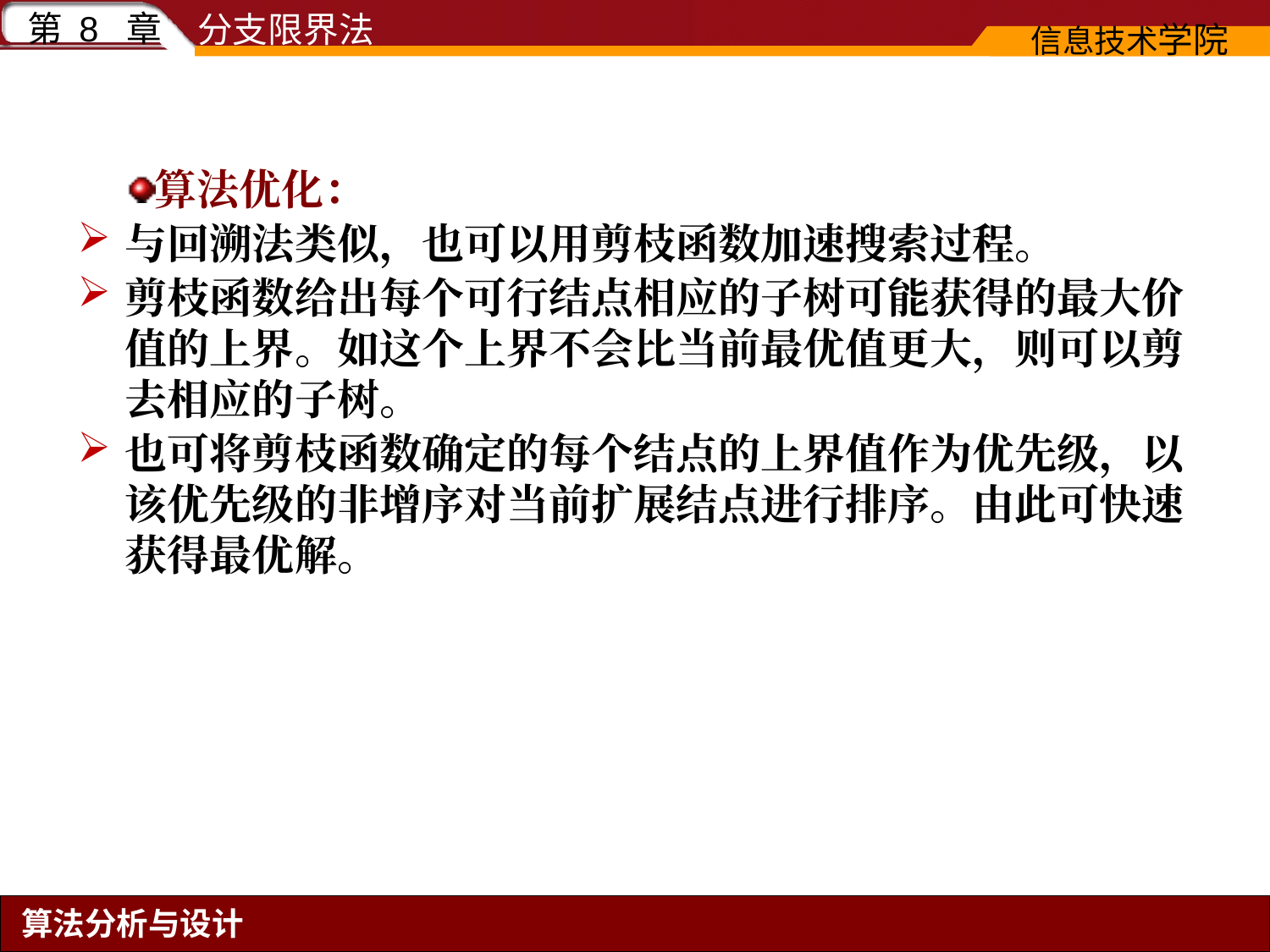

算法优化：
与回溯法类似，也可以用剪枝函数加速搜索过程。
剪枝函数给出每个可行结点相应的子树可能获得的最大价值的上界。如这个上界不会比当前最优值更大，则可以剪去相应的子树。
也可将剪枝函数确定的每个结点的上界值作为优先级，以该优先级的非增序对当前扩展结点进行排序。由此可快速获得最优解。